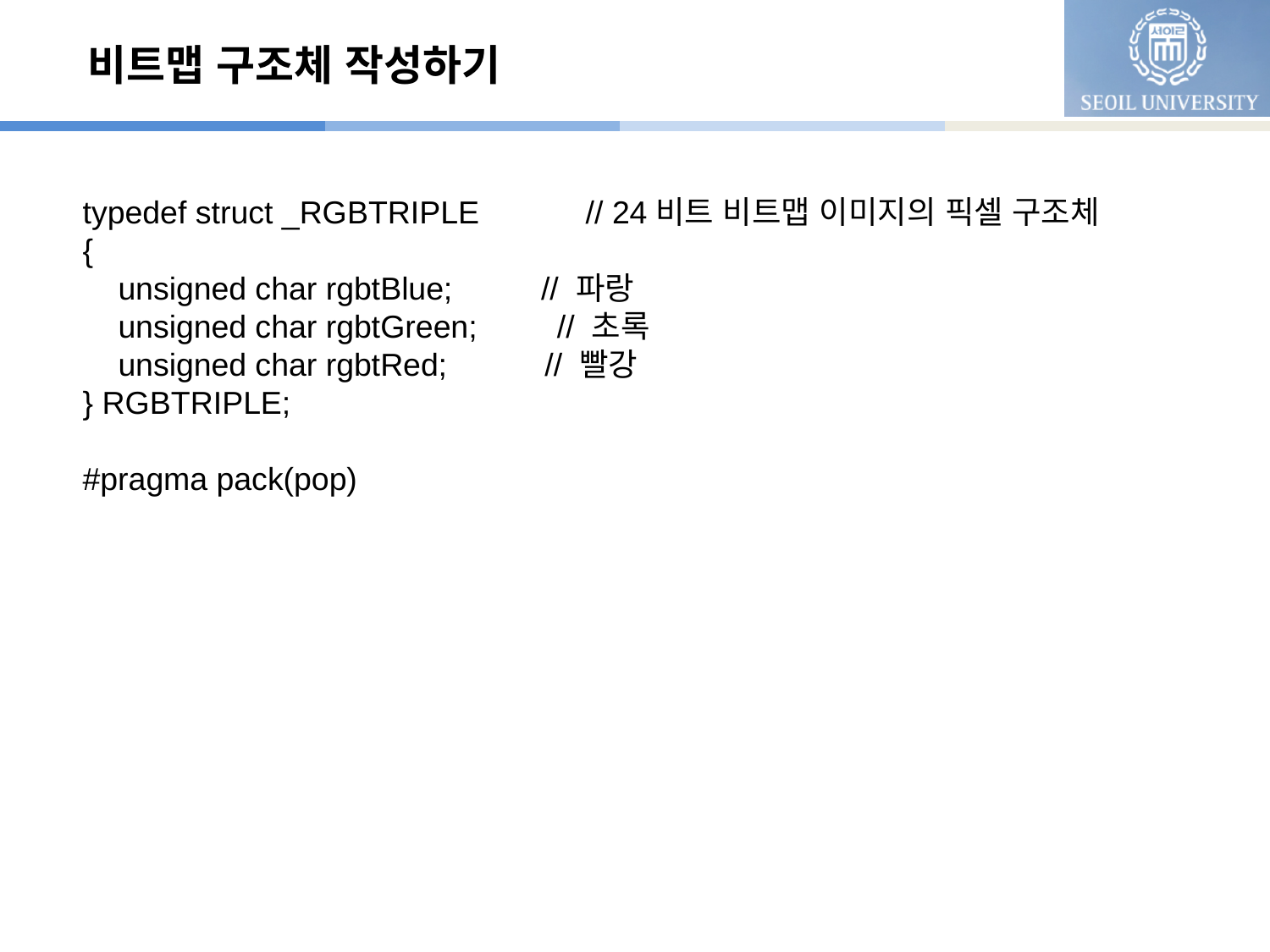

# 비트맵 구조체 작성하기
typedef struct _RGBTRIPLE            // 24비트 비트맵 이미지의 픽셀 구조체
{
    unsigned char rgbtBlue;          // 파랑
    unsigned char rgbtGreen;         // 초록
    unsigned char rgbtRed;           // 빨강
} RGBTRIPLE;

#pragma pack(pop)